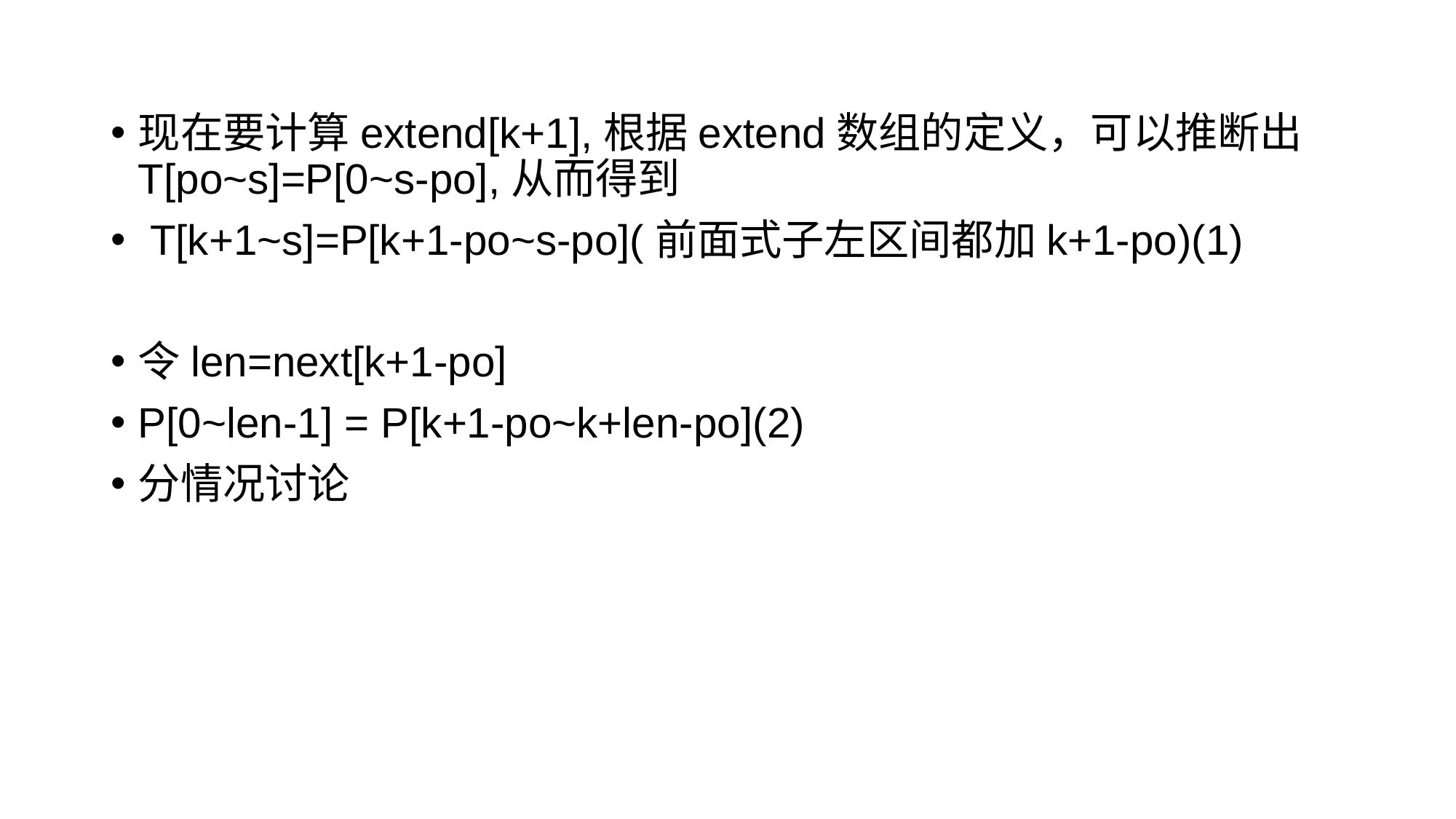

现在要计算extend[k+1],根据extend数组的定义，可以推断出T[po~s]=P[0~s-po],从而得到
 T[k+1~s]=P[k+1-po~s-po](前面式子左区间都加k+1-po)(1)

令len=next[k+1-po]
P[0~len-1] = P[k+1-po~k+len-po](2)
分情况讨论